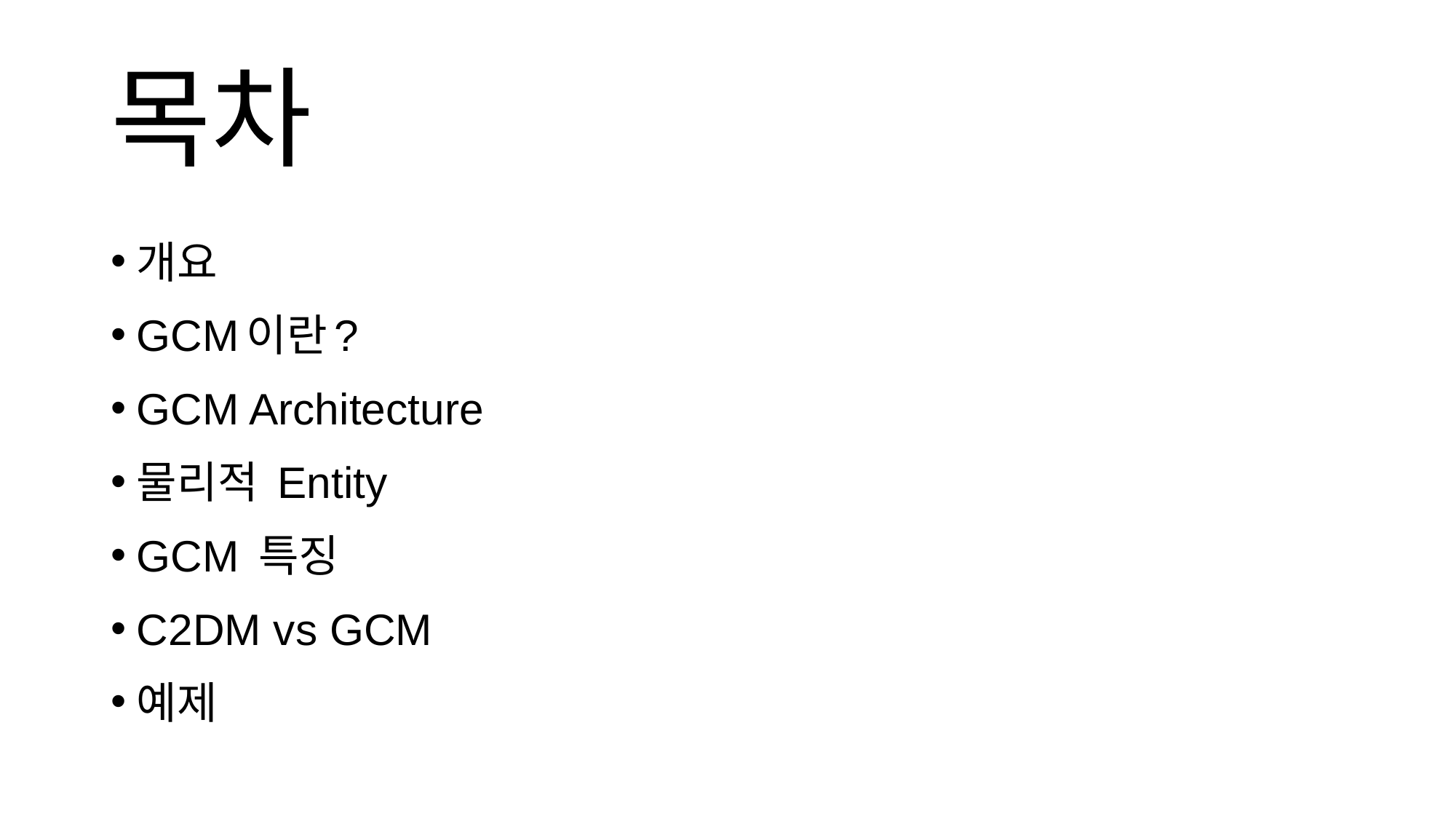

# 목차
개요
GCM이란?
GCM Architecture
물리적 Entity
GCM 특징
C2DM vs GCM
예제